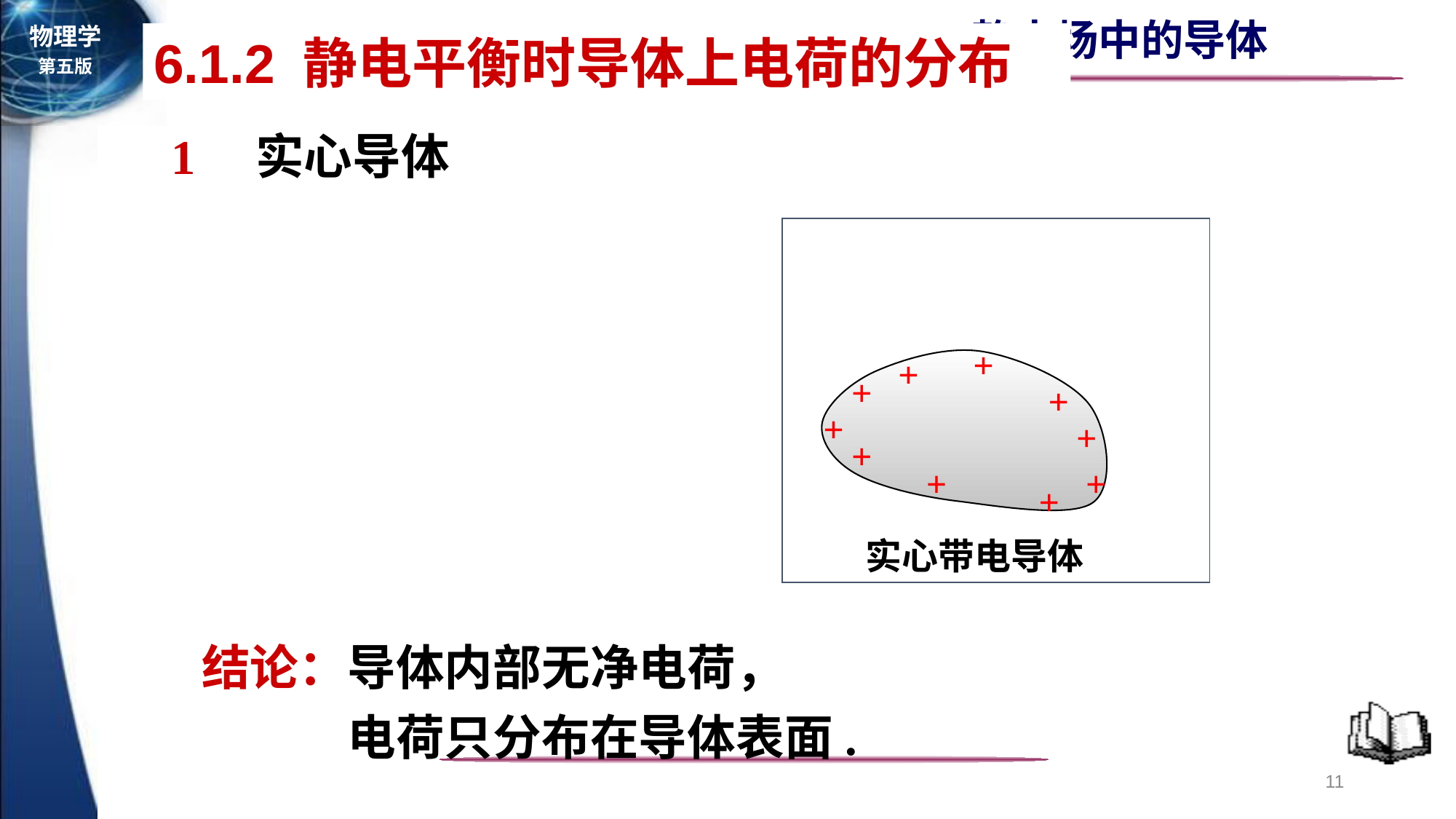

6.1.2 静电平衡时导体上电荷的分布
1　实心导体

+
+
+
+
+
+
+
+
+
+

实心带电导体
结论：导体内部无净电荷，
　　　电荷只分布在导体表面.
11